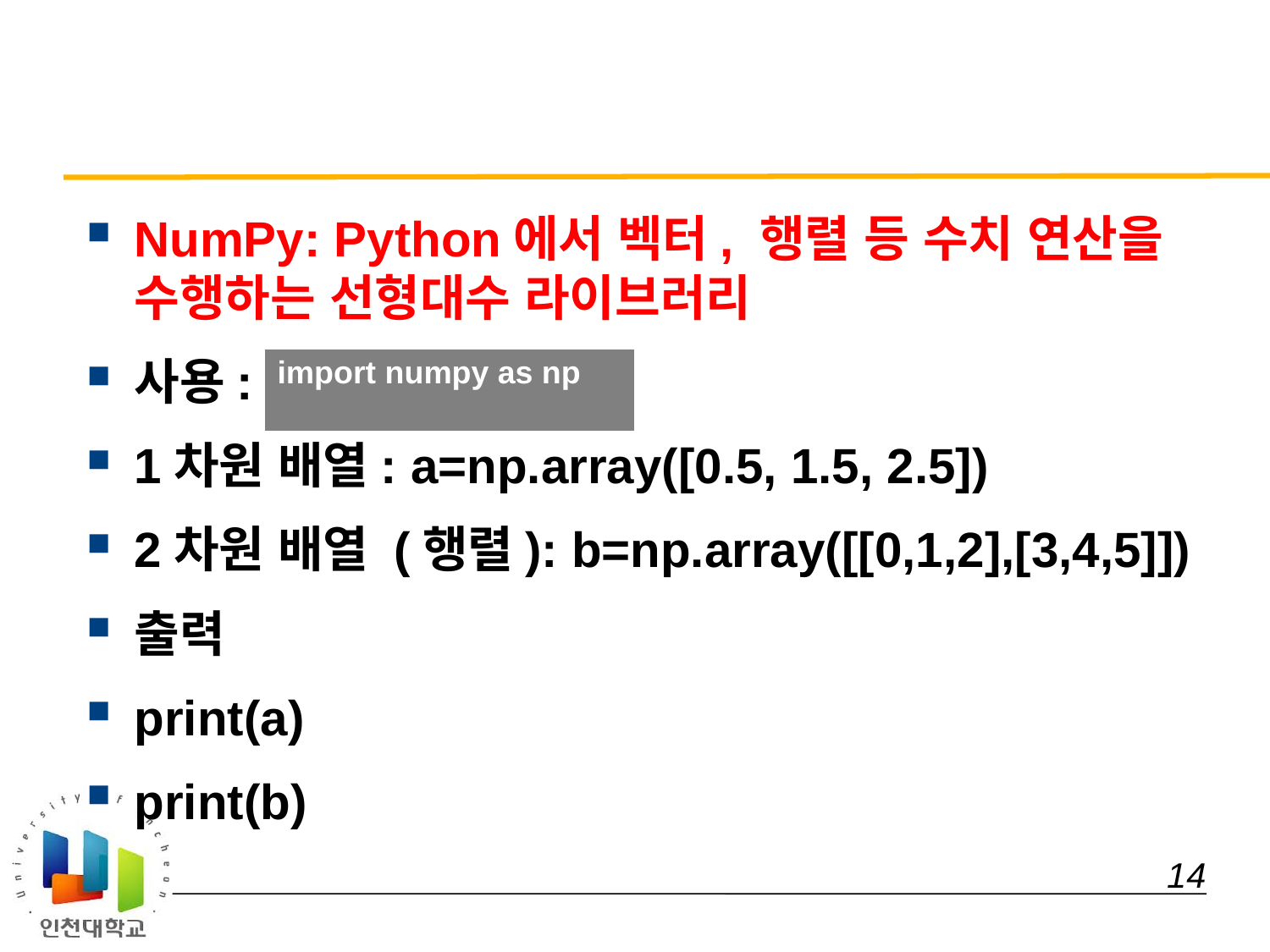

#
NumPy: Python에서 벡터, 행렬 등 수치 연산을 수행하는 선형대수 라이브러리
사용:
1차원 배열: a=np.array([0.5, 1.5, 2.5])
2차원 배열 (행렬): b=np.array([[0,1,2],[3,4,5]])
출력
print(a)
print(b)

| import numpy as np |
| --- |
 14